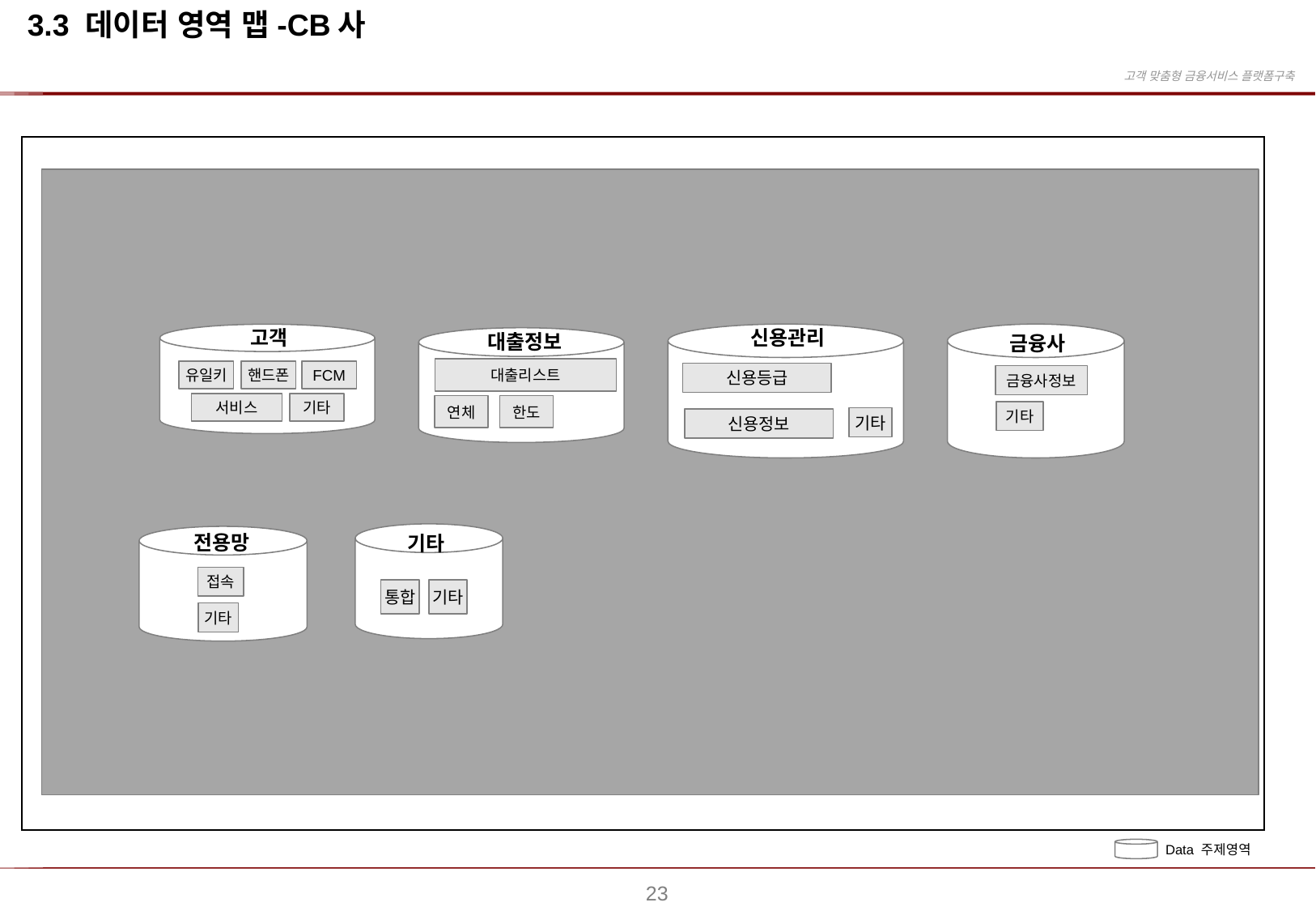

3.3 데이터 영역 맵-CB사

고객

유일키
핸드폰
FCM
서비스
기타
신용관리

신용등급
기타
신용정보
대출정보

대출리스트
연체
한도

금융사
금융사정보
기타
전용망
접속
기타

기타
통합
기타
Data 주제영역